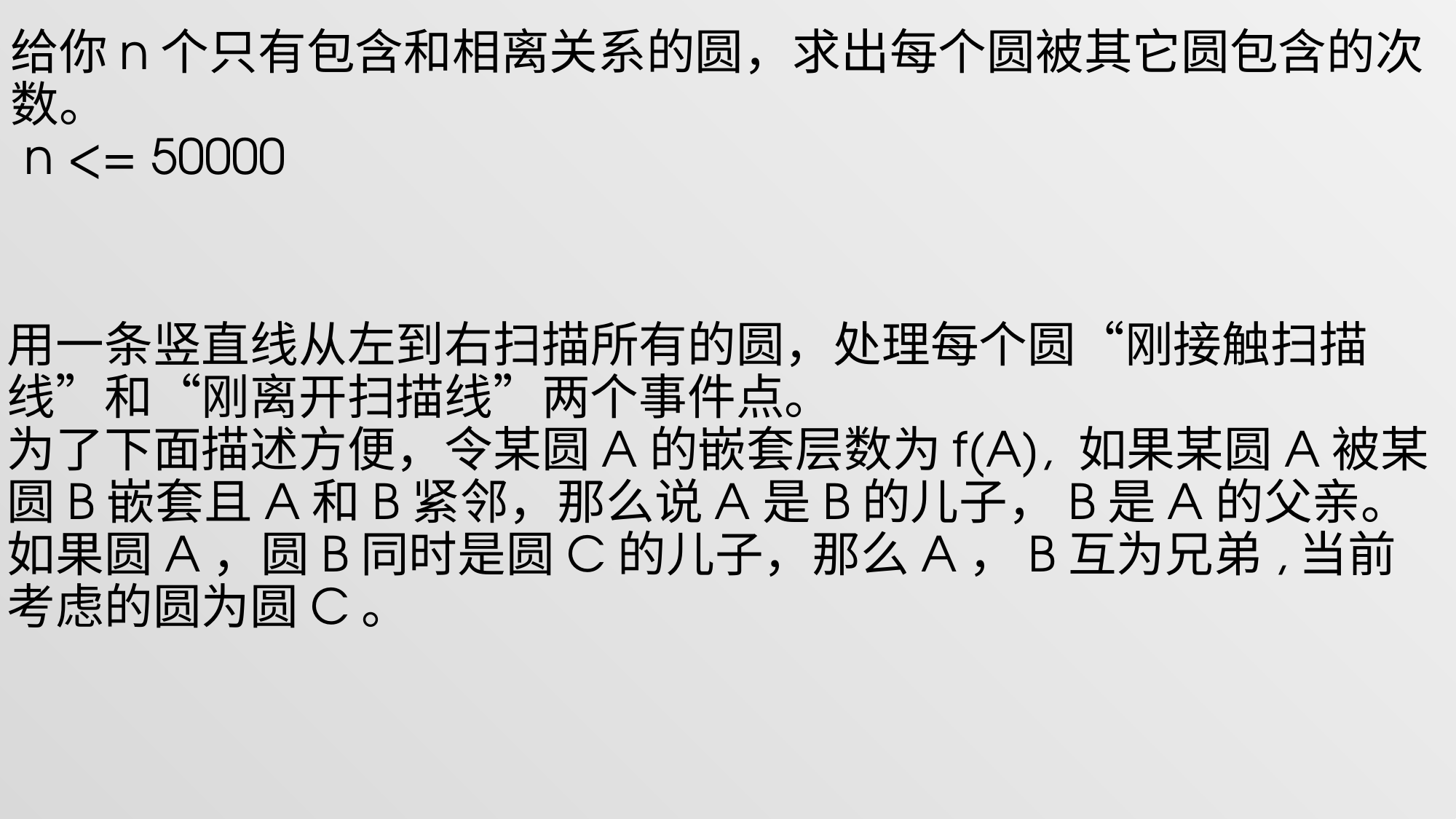

给你n个只有包含和相离关系的圆，求出每个圆被其它圆包含的次数。
 n <= 50000
用一条竖直线从左到右扫描所有的圆，处理每个圆“刚接触扫描线”和“刚离开扫描线”两个事件点。
为了下面描述方便，令某圆A的嵌套层数为f(A), 如果某圆A被某圆B嵌套且A和B紧邻，那么说A是B的儿子，B是A的父亲。如果圆A，圆B同时是圆C的儿子，那么A，B互为兄弟,当前考虑的圆为圆C。